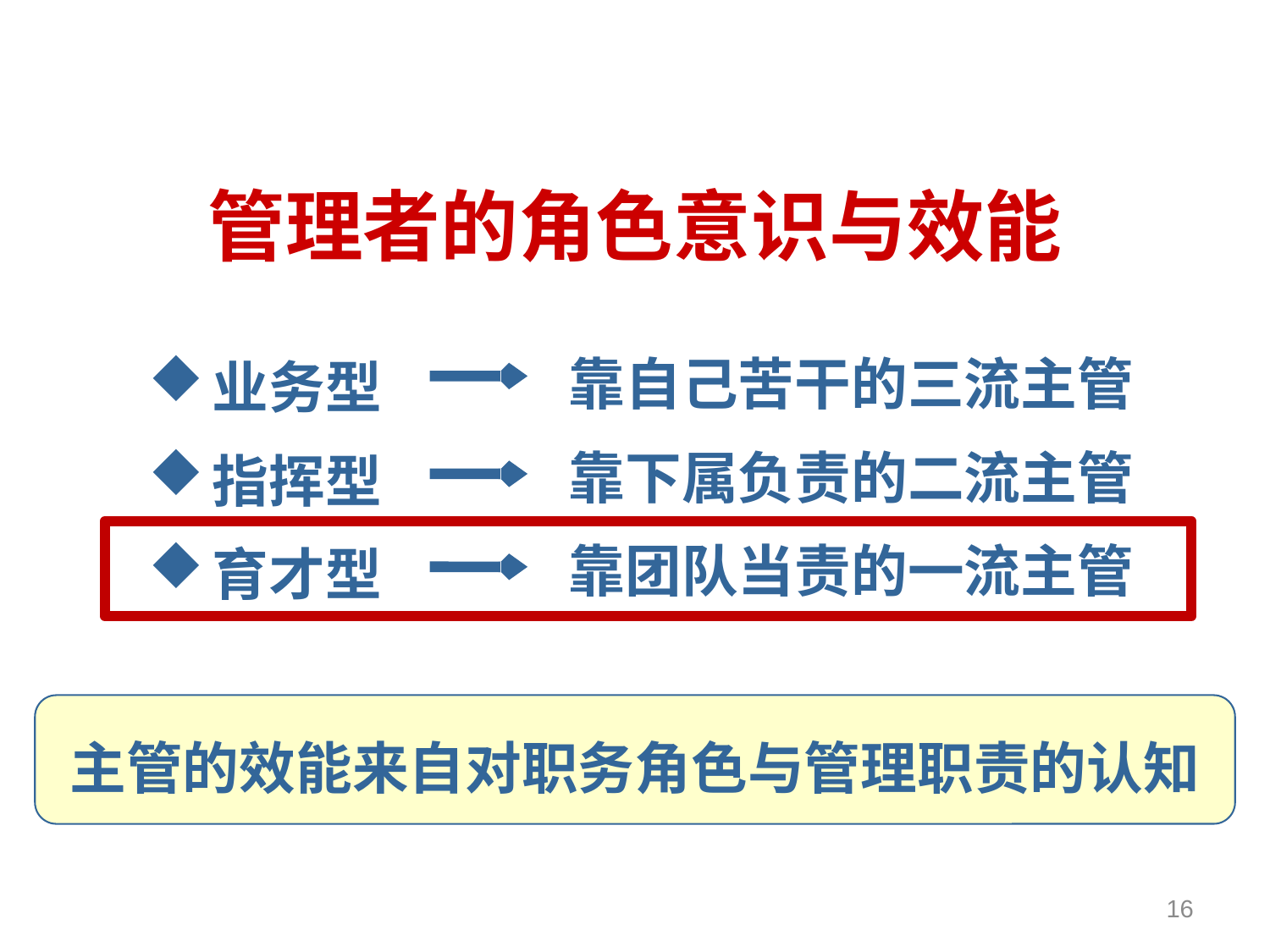

管理者的角色意识与效能
靠自己苦干的三流主管
靠下属负责的二流主管
靠团队当责的一流主管
业务型
指挥型
育才型

主管的效能来自对职务角色与管理职责的认知
16